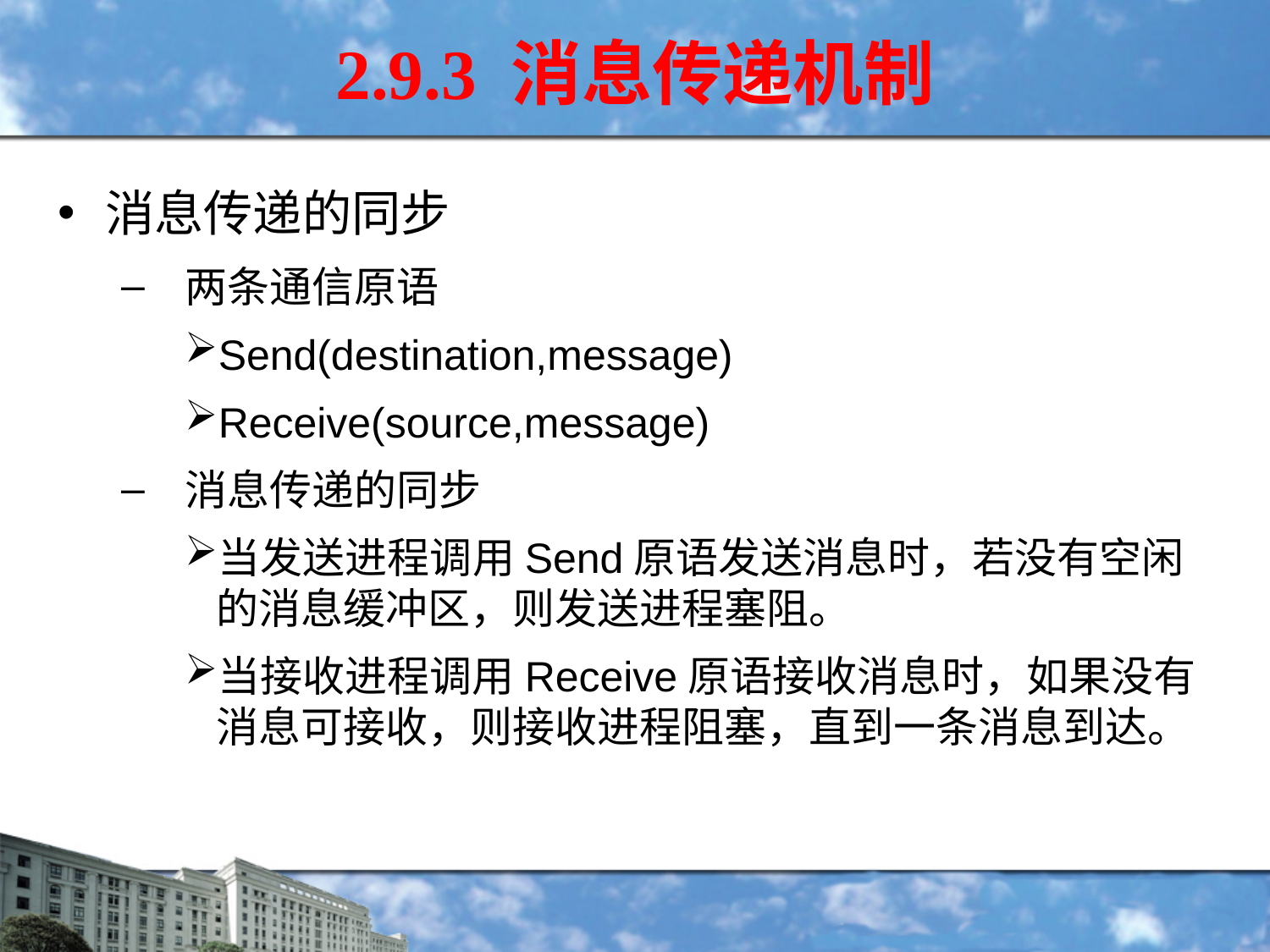

2.9.3 消息传递机制
消息传递的同步
两条通信原语
Send(destination,message)
Receive(source,message)
消息传递的同步
当发送进程调用Send原语发送消息时，若没有空闲的消息缓冲区，则发送进程塞阻。
当接收进程调用Receive原语接收消息时，如果没有消息可接收，则接收进程阻塞，直到一条消息到达。